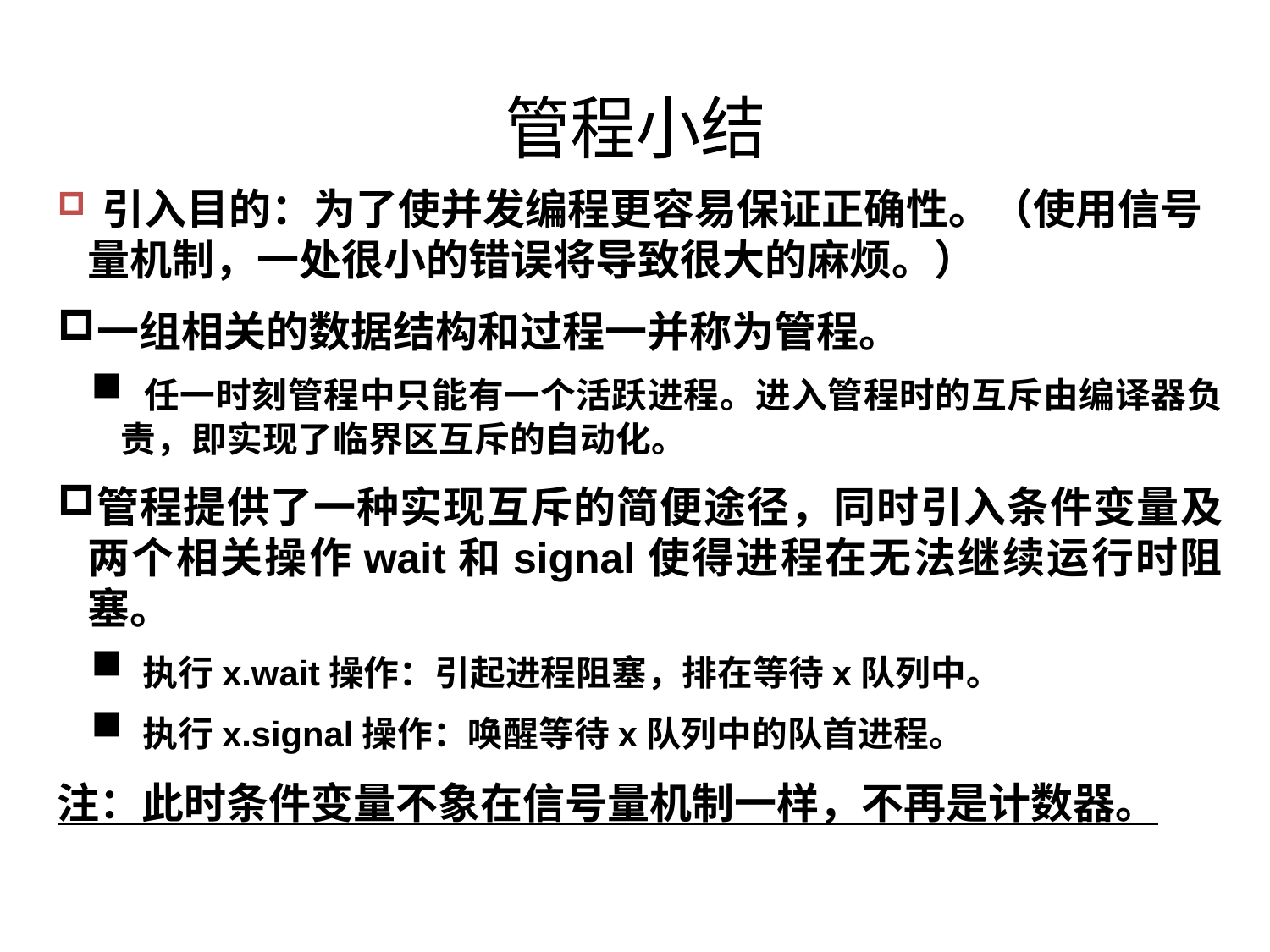

管程小结
 引入目的：为了使并发编程更容易保证正确性。（使用信号量机制，一处很小的错误将导致很大的麻烦。）
一组相关的数据结构和过程一并称为管程。
 任一时刻管程中只能有一个活跃进程。进入管程时的互斥由编译器负责，即实现了临界区互斥的自动化。
管程提供了一种实现互斥的简便途径，同时引入条件变量及两个相关操作wait和signal使得进程在无法继续运行时阻塞。
 执行x.wait操作：引起进程阻塞，排在等待x队列中。
 执行x.signal操作：唤醒等待x队列中的队首进程。
注：此时条件变量不象在信号量机制一样，不再是计数器。